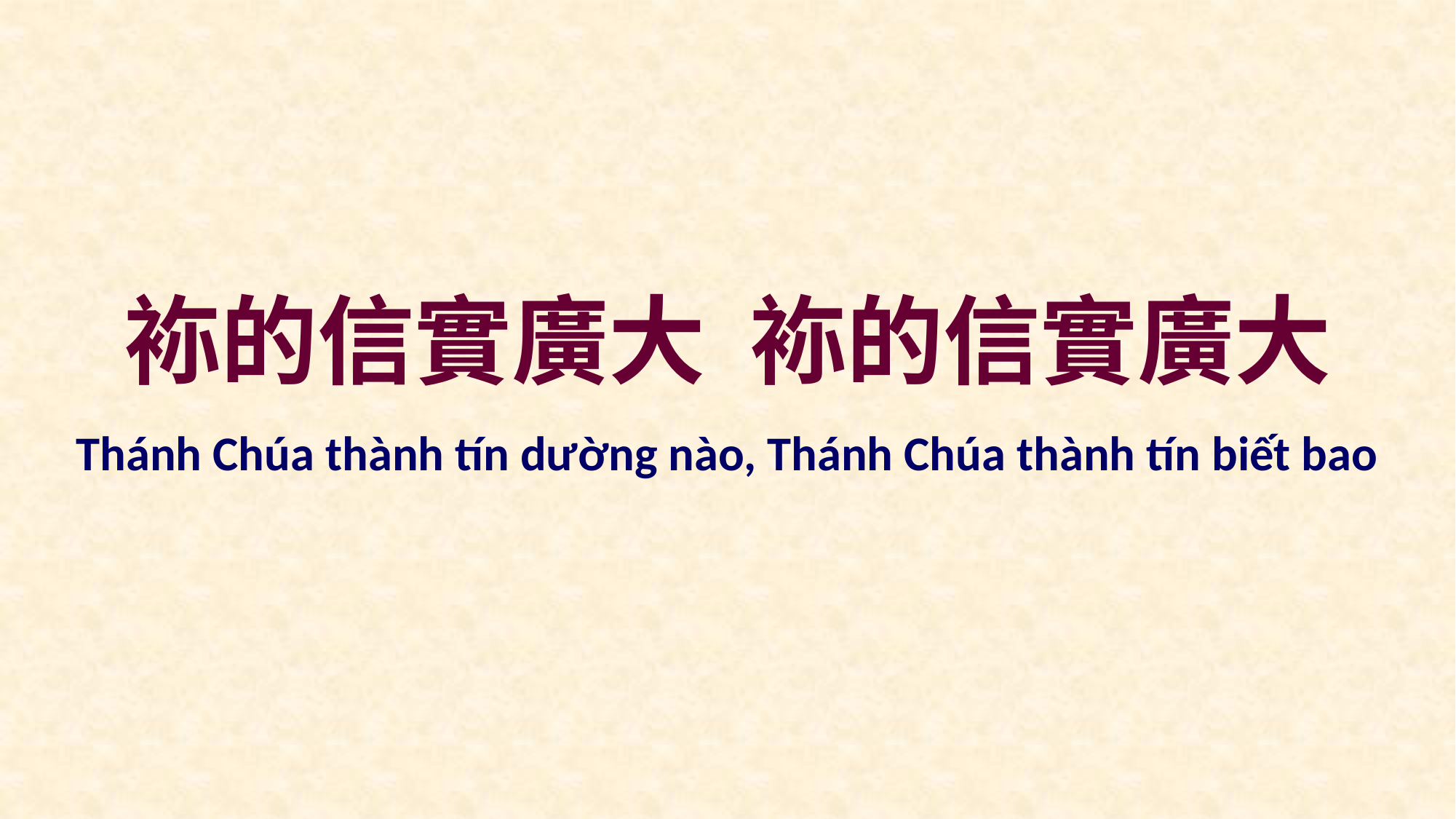

袮的信實廣大  袮的信實廣大
Thánh Chúa thành tín dường nào, Thánh Chúa thành tín biết bao